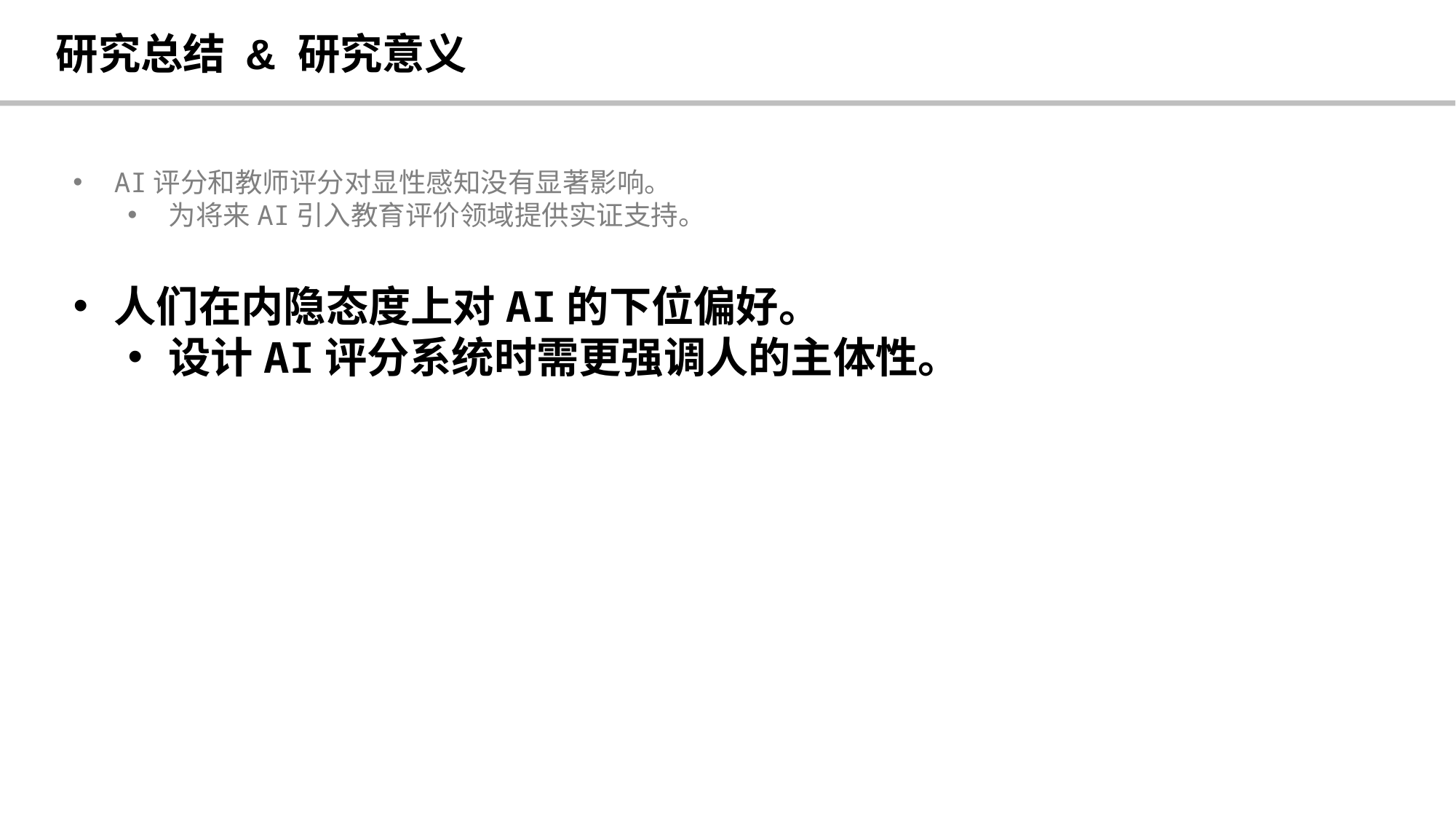

# 研究总结 & 研究意义
AI评分和教师评分对显性感知没有显著影响。
为将来AI引入教育评价领域提供实证支持。
人们在内隐态度上对AI的下位偏好。
设计AI评分系统时需更强调人的主体性。